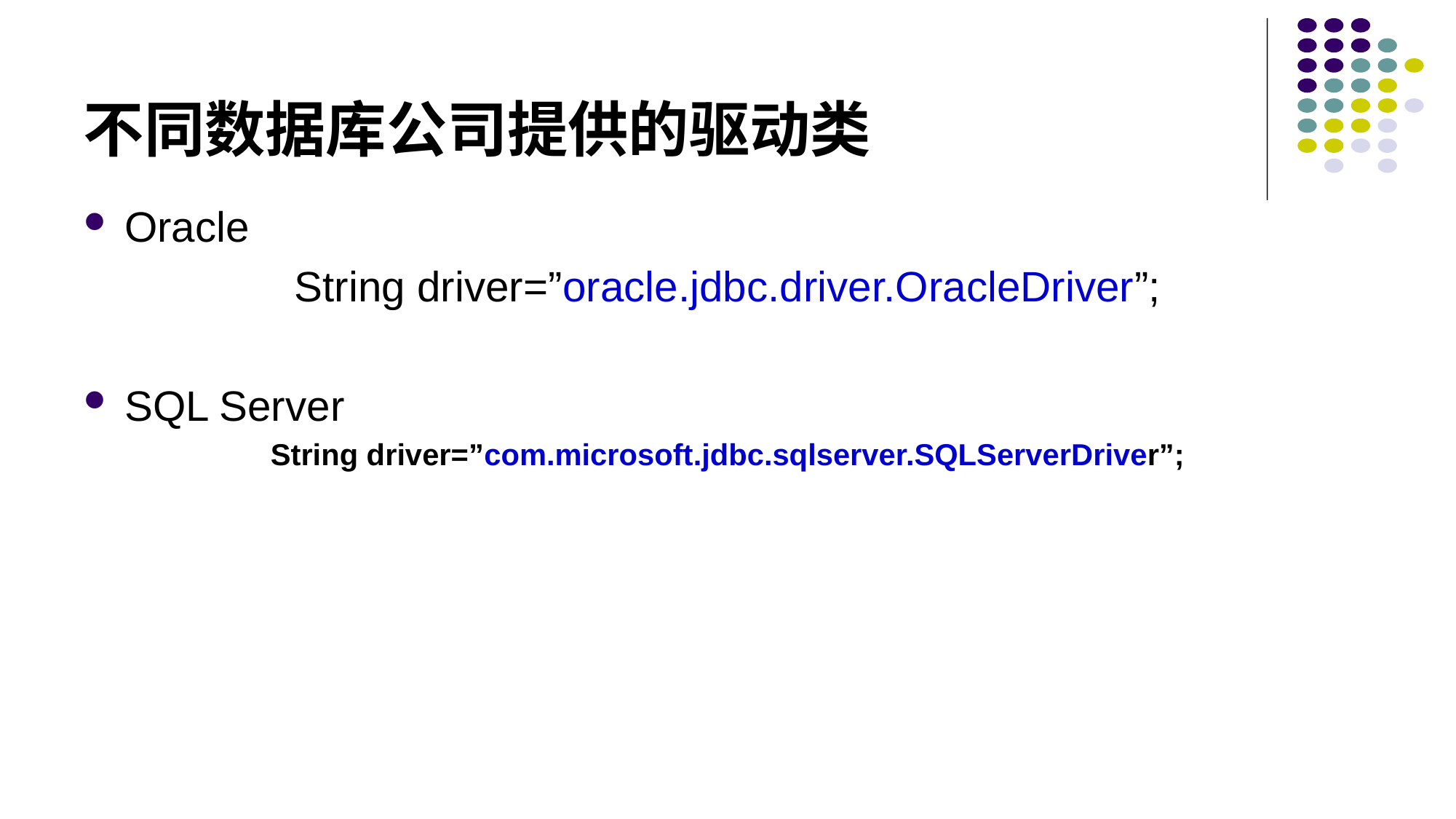

# 不同数据库公司提供的驱动类
Oracle
String driver=”oracle.jdbc.driver.OracleDriver”;

SQL Server
String driver=”com.microsoft.jdbc.sqlserver.SQLServerDriver”;
19